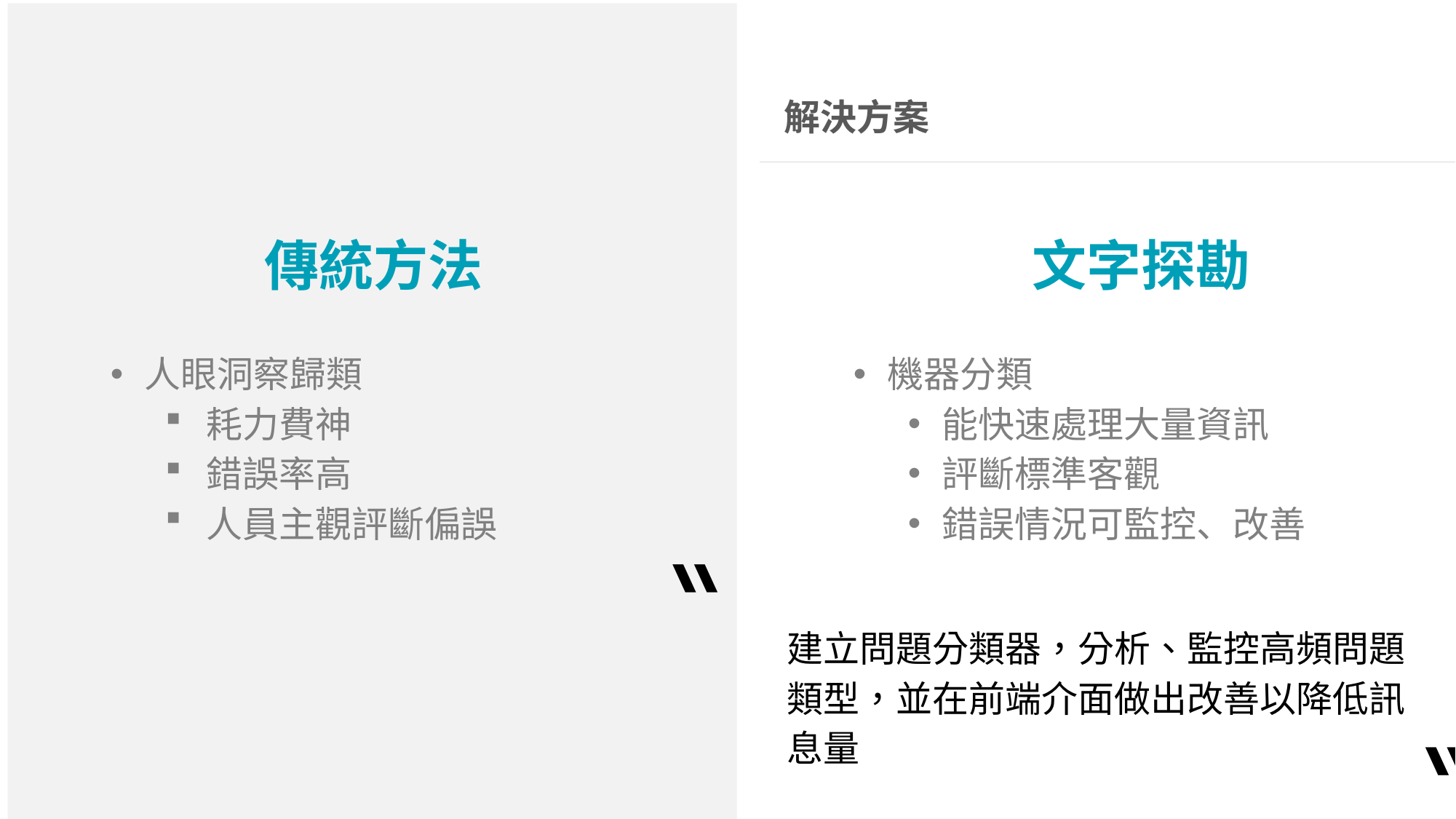

解決方案
傳統方法
人眼洞察歸類
耗力費神
錯誤率高
人員主觀評斷偏誤
文字探勘
機器分類
能快速處理大量資訊
評斷標準客觀
錯誤情況可監控、改善
“
建立問題分類器，分析、監控高頻問題類型，並在前端介面做出改善以降低訊息量

“